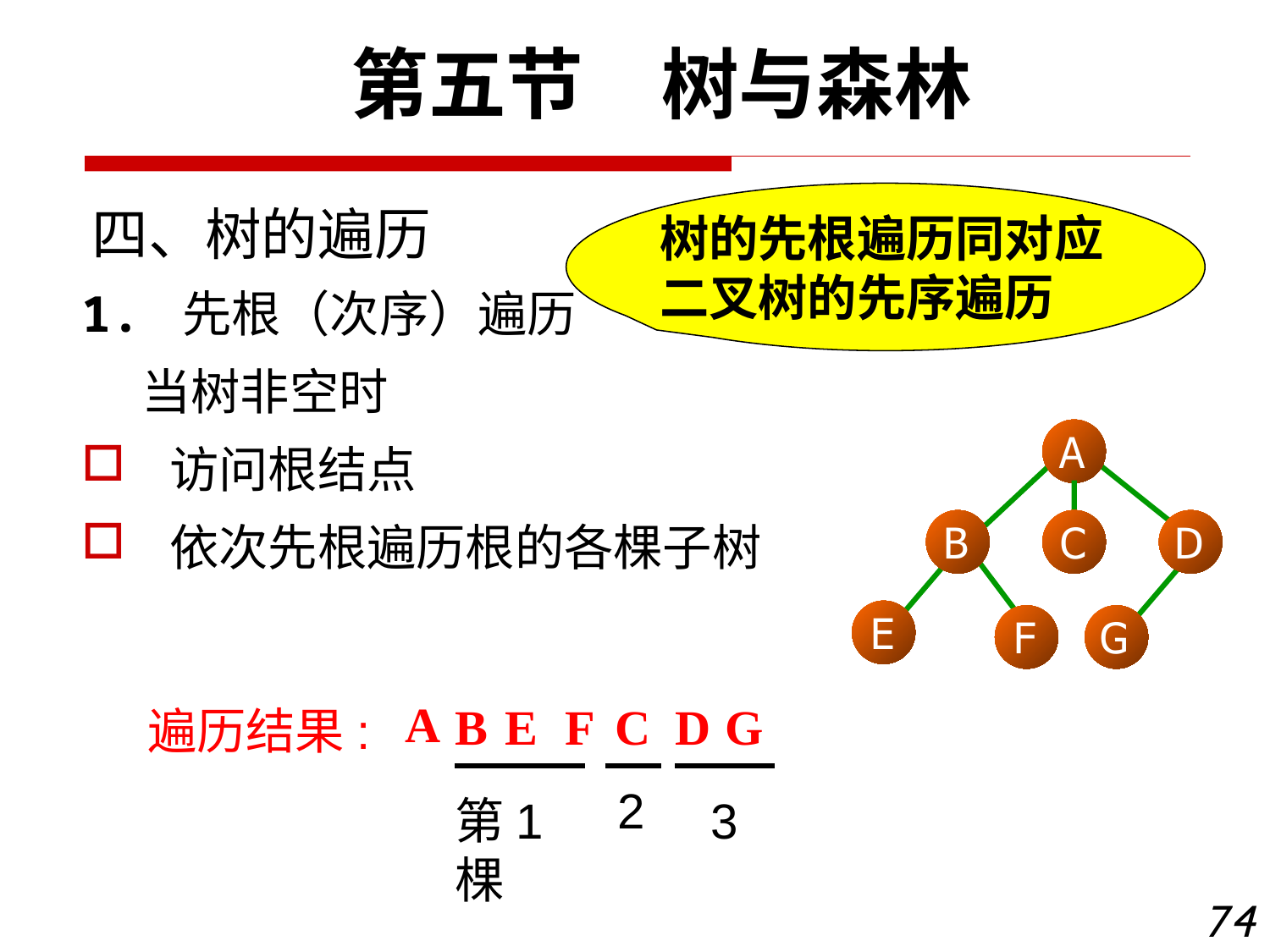

第五节　树与森林
# 四、树的遍历
树的先根遍历同对应二叉树的先序遍历
1. 先根（次序）遍历
　 当树非空时
 访问根结点
 依次先根遍历根的各棵子树

A

B
C
D

E
F
G
遍历结果:
A
E
F
C
D
G
B
2
第1棵
3
74